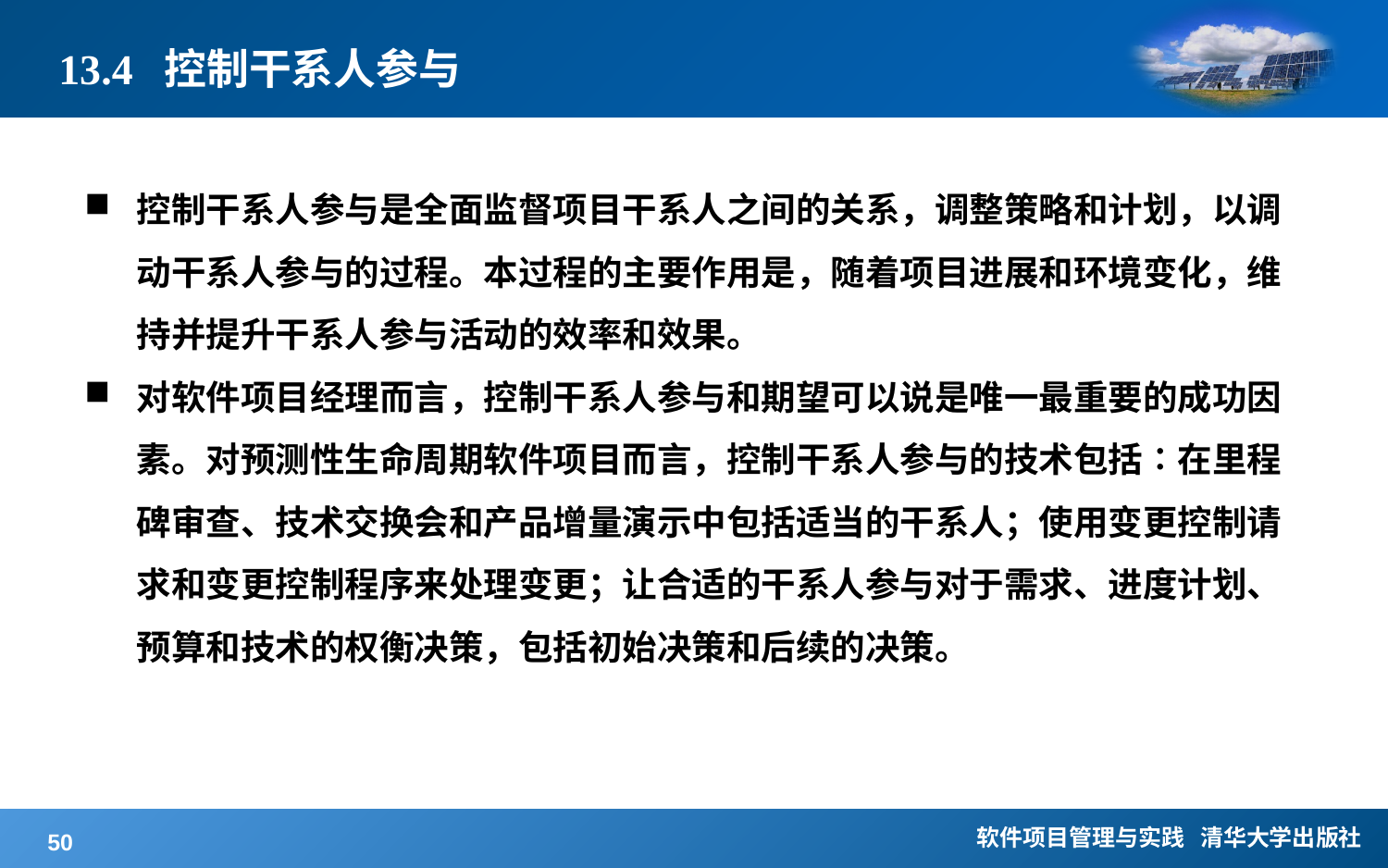

# 13.4  控制干系人参与
控制干系人参与是全面监督项目干系人之间的关系，调整策略和计划，以调动干系人参与的过程。本过程的主要作用是，随着项目进展和环境变化，维持并提升干系人参与活动的效率和效果。
对软件项目经理而言，控制干系人参与和期望可以说是唯一最重要的成功因素。对预测性生命周期软件项目而言，控制干系人参与的技术包括∶在里程碑审查、技术交换会和产品增量演示中包括适当的干系人；使用变更控制请求和变更控制程序来处理变更；让合适的干系人参与对于需求、进度计划、预算和技术的权衡决策，包括初始决策和后续的决策。